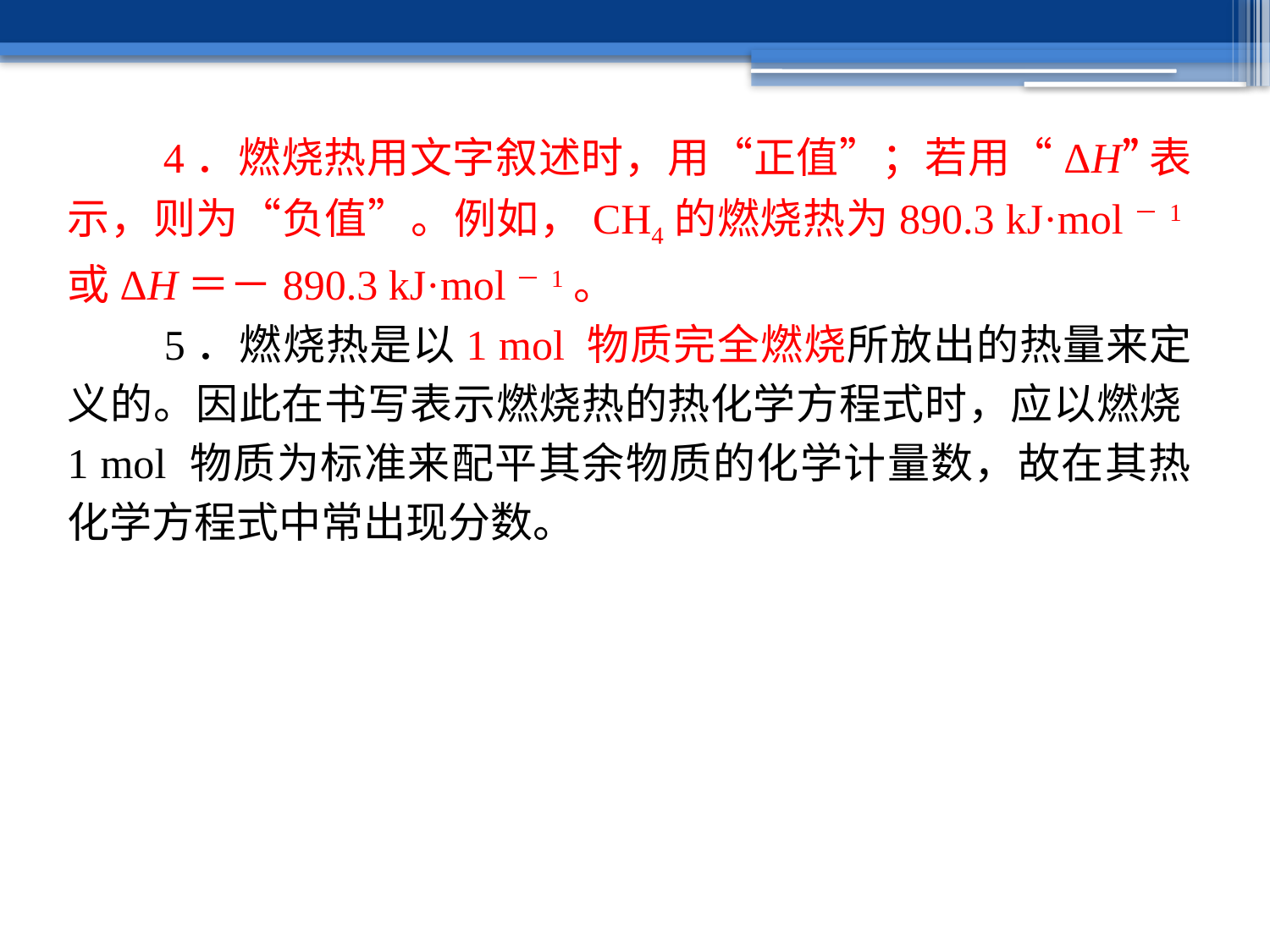

4．燃烧热用文字叙述时，用“正值”；若用“ΔH”表示，则为“负值”。例如，CH4的燃烧热为890.3 kJ·mol－1或ΔH＝－890.3 kJ·mol－1。
　　5．燃烧热是以1 mol 物质完全燃烧所放出的热量来定义的。因此在书写表示燃烧热的热化学方程式时，应以燃烧1 mol 物质为标准来配平其余物质的化学计量数，故在其热化学方程式中常出现分数。